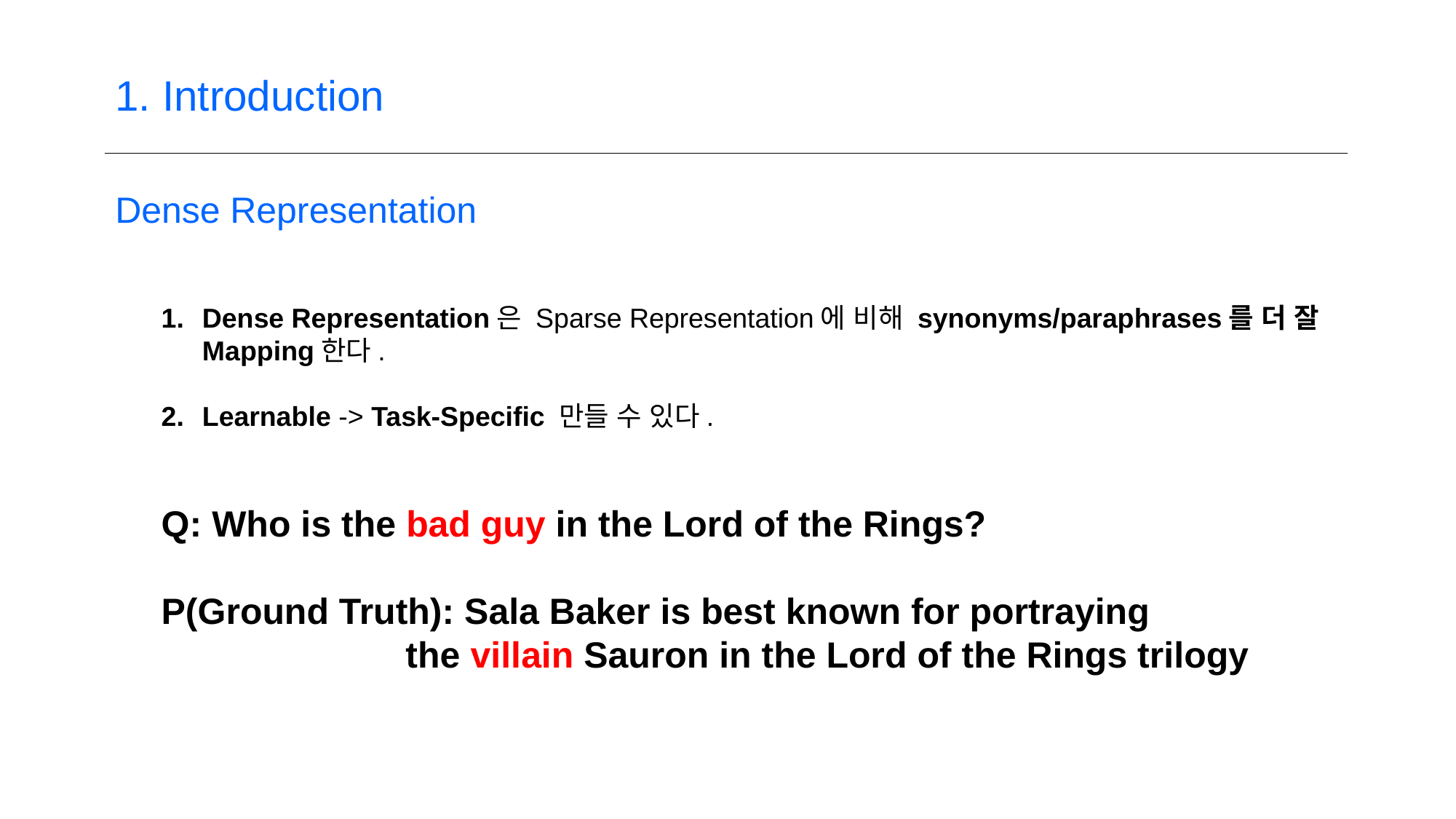

1. Introduction
Dense Representation
Dense Representation은 Sparse Representation에 비해 synonyms/paraphrases를 더 잘 Mapping한다.

Learnable -> Task-Specific 만들 수 있다.
Q: Who is the bad guy in the Lord of the Rings?

P(Ground Truth): Sala Baker is best known for portraying
                        the villain Sauron in the Lord of the Rings trilogy